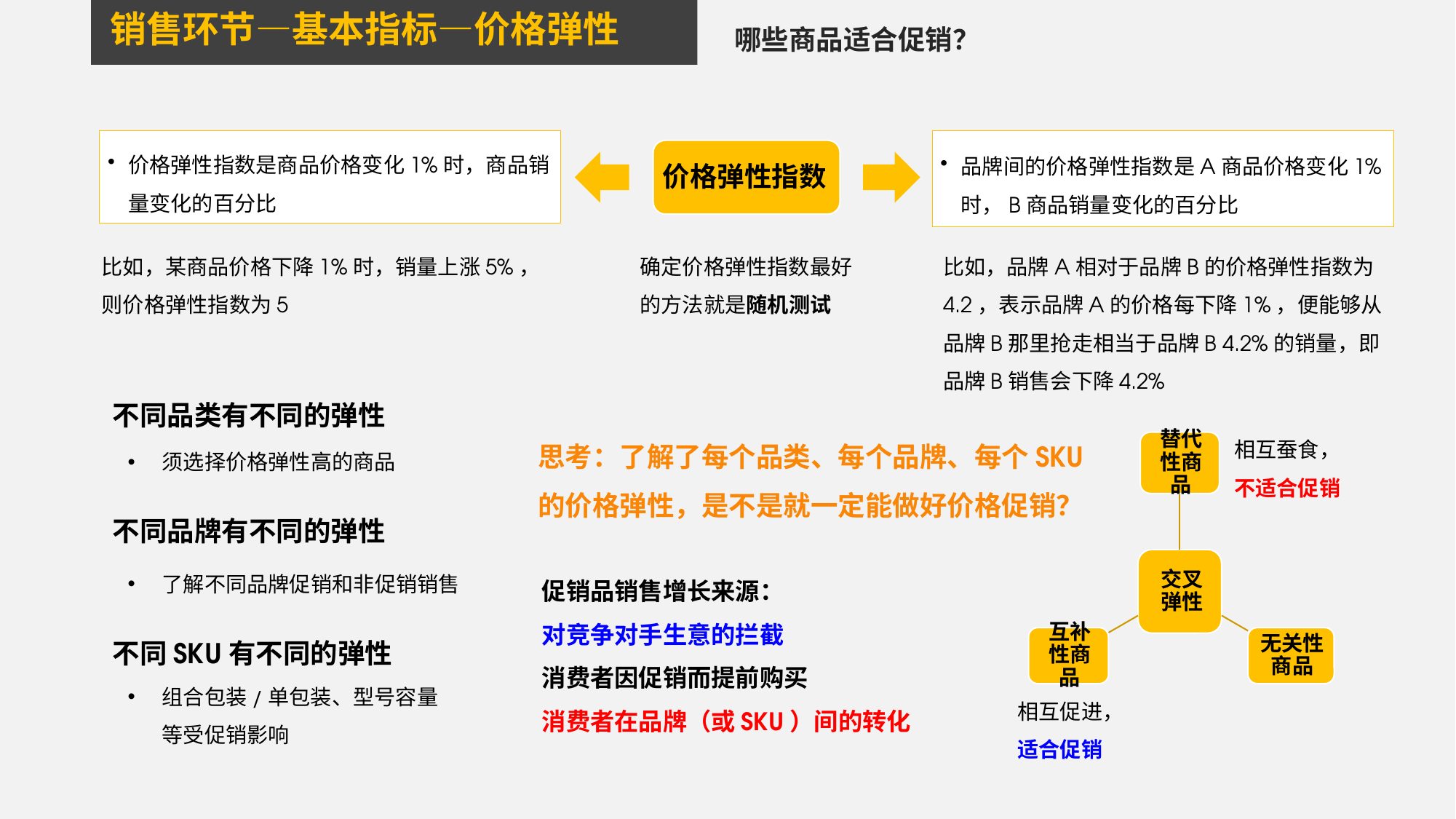

销售环节—基本指标—价格弹性
哪些商品适合促销？
品牌间的价格弹性指数是A商品价格变化1%时，B商品销量变化的百分比
价格弹性指数是商品价格变化1%时，商品销量变化的百分比

价格弹性指数

比如，某商品价格下降1%时，销量上涨5%，则价格弹性指数为5
确定价格弹性指数最好的方法就是随机测试
比如，品牌A相对于品牌B的价格弹性指数为4.2，表示品牌A的价格每下降1%，便能够从品牌B那里抢走相当于品牌B 4.2%的销量，即品牌B销售会下降4.2%
不同品类有不同的弹性
思考：了解了每个品类、每个品牌、每个SKU的价格弹性，是不是就一定能做好价格促销？
交叉弹性
替代性商品
无关性商品
互补性商品
相互蚕食，不适合促销
须选择价格弹性高的商品
不同品牌有不同的弹性
了解不同品牌促销和非促销销售
促销品销售增长来源：
对竞争对手生意的拦截
消费者因促销而提前购买
消费者在品牌（或SKU）间的转化
不同SKU有不同的弹性
组合包装/单包装、型号容量等受促销影响
相互促进，适合促销